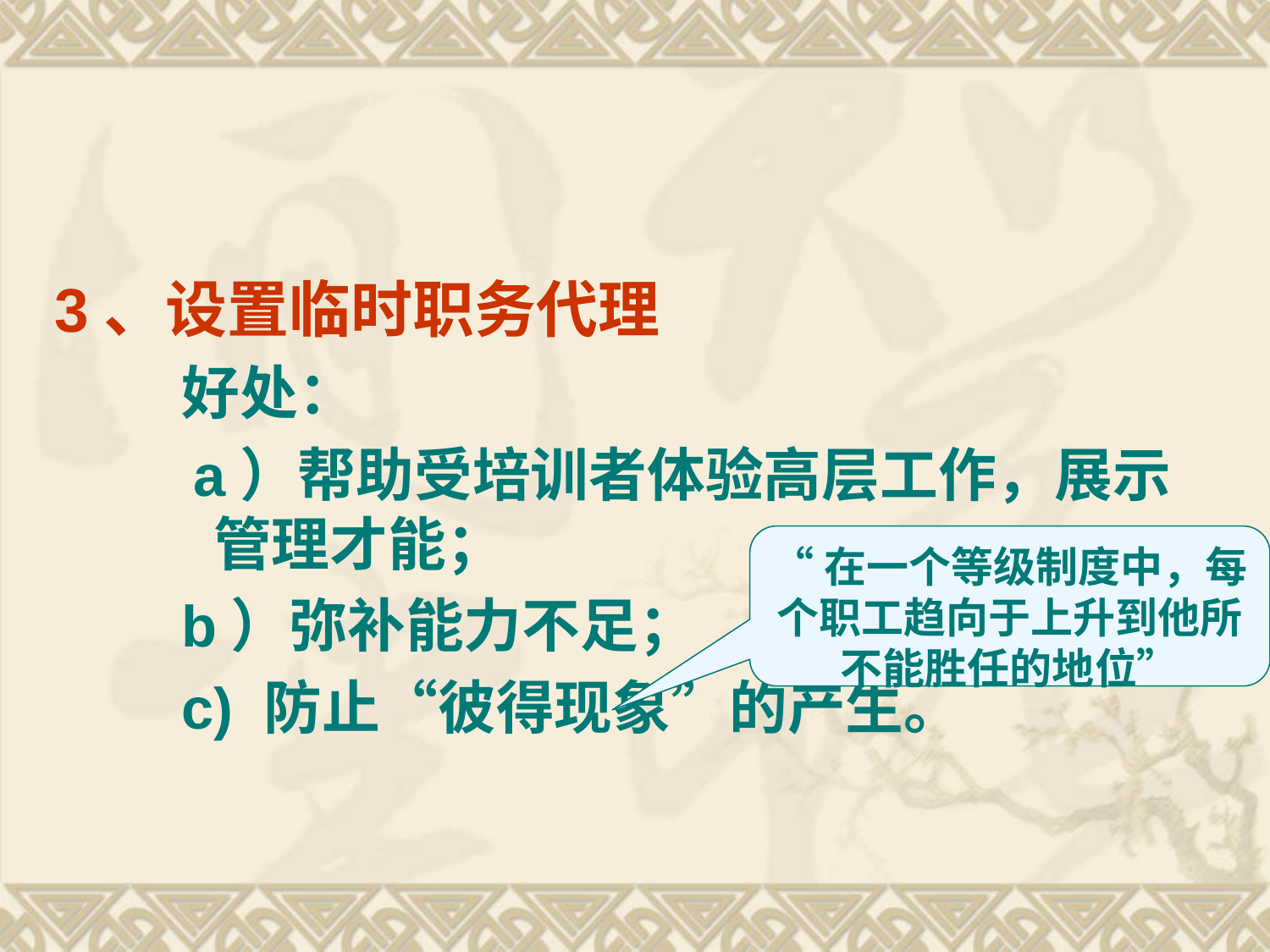

#
3、设置临时职务代理
好处：
 a）帮助受培训者体验高层工作，展示管理才能；
b）弥补能力不足；
c) 防止“彼得现象”的产生。
“在一个等级制度中，每个职工趋向于上升到他所不能胜任的地位”